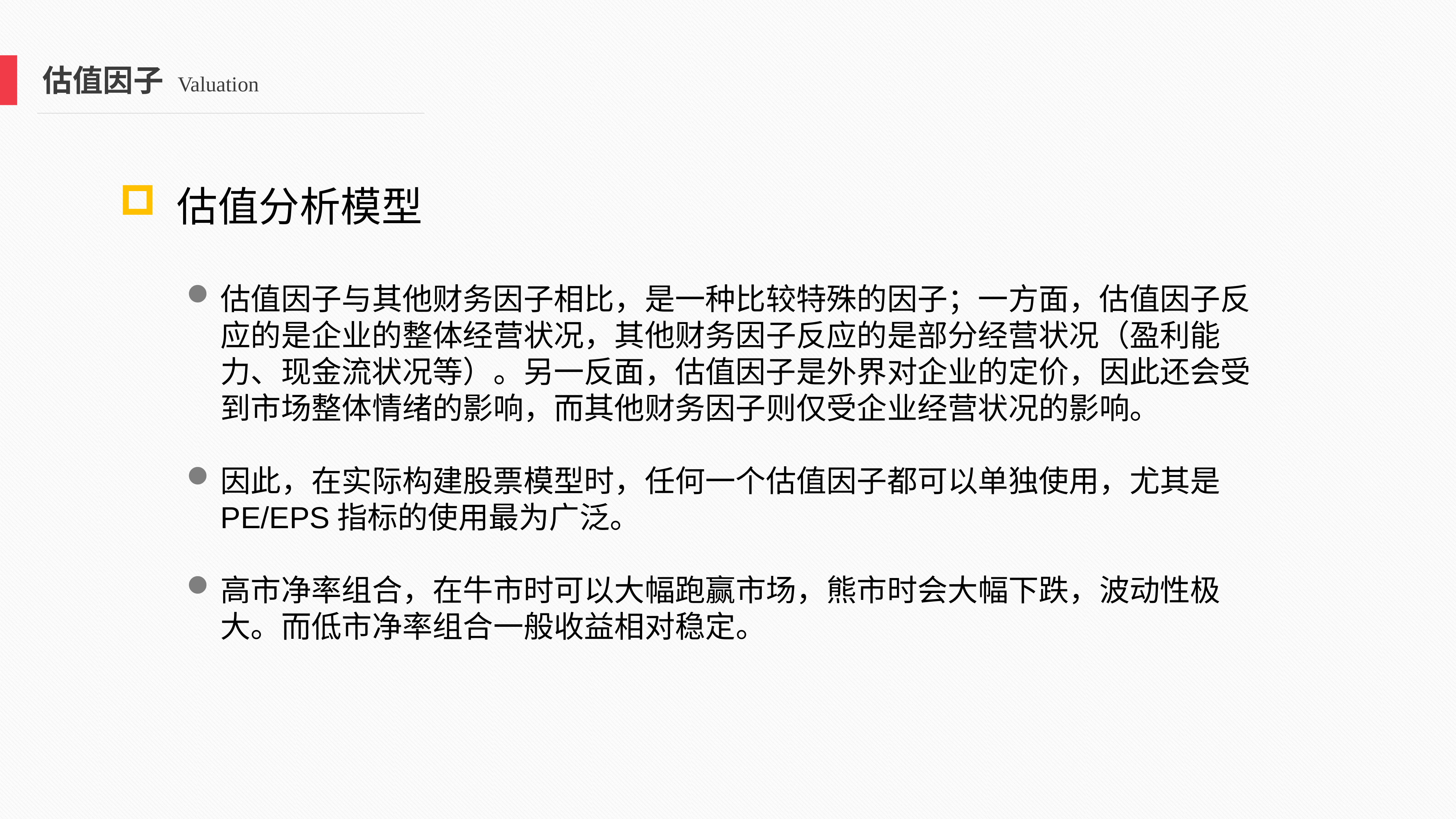

估值因子 Valuation
 估值分析模型
估值因子与其他财务因子相比，是一种比较特殊的因子；一方面，估值因子反应的是企业的整体经营状况，其他财务因子反应的是部分经营状况（盈利能力、现金流状况等）。另一反面，估值因子是外界对企业的定价，因此还会受到市场整体情绪的影响，而其他财务因子则仅受企业经营状况的影响。

因此，在实际构建股票模型时，任何一个估值因子都可以单独使用，尤其是PE/EPS指标的使用最为广泛。

高市净率组合，在牛市时可以大幅跑赢市场，熊市时会大幅下跌，波动性极大。而低市净率组合一般收益相对稳定。